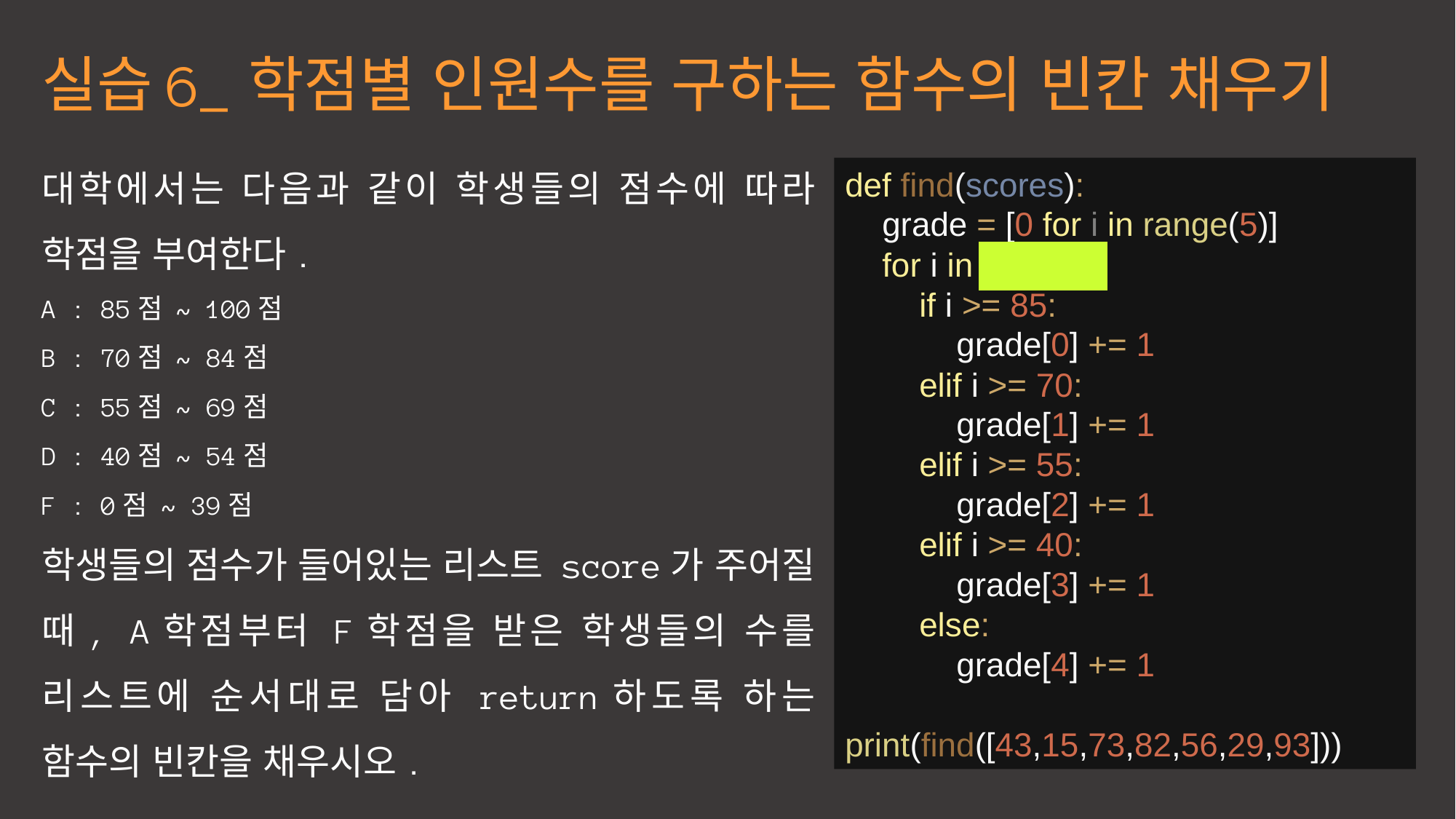

실습6_학점별 인원수를 구하는 함수의 빈칸 채우기
대학에서는 다음과 같이 학생들의 점수에 따라 학점을 부여한다.
A : 85점 ~ 100점
B : 70점 ~ 84점
C : 55점 ~ 69점
D : 40점 ~ 54점
F : 0점 ~ 39점
학생들의 점수가 들어있는 리스트 score가 주어질 때, A학점부터 F학점을 받은 학생들의 수를 리스트에 순서대로 담아 return하도록 하는 함수의 빈칸을 채우시오.
def find(scores):
    grade = [0 for i in range(5)]
    for i in scores:
        if i >= 85:
            grade[0] += 1
        elif i >= 70:
            grade[1] += 1
        elif i >= 55:
            grade[2] += 1
        elif i >= 40:
            grade[3] += 1
        else:
            grade[4] += 1
print(find([43,15,73,82,56,29,93]))